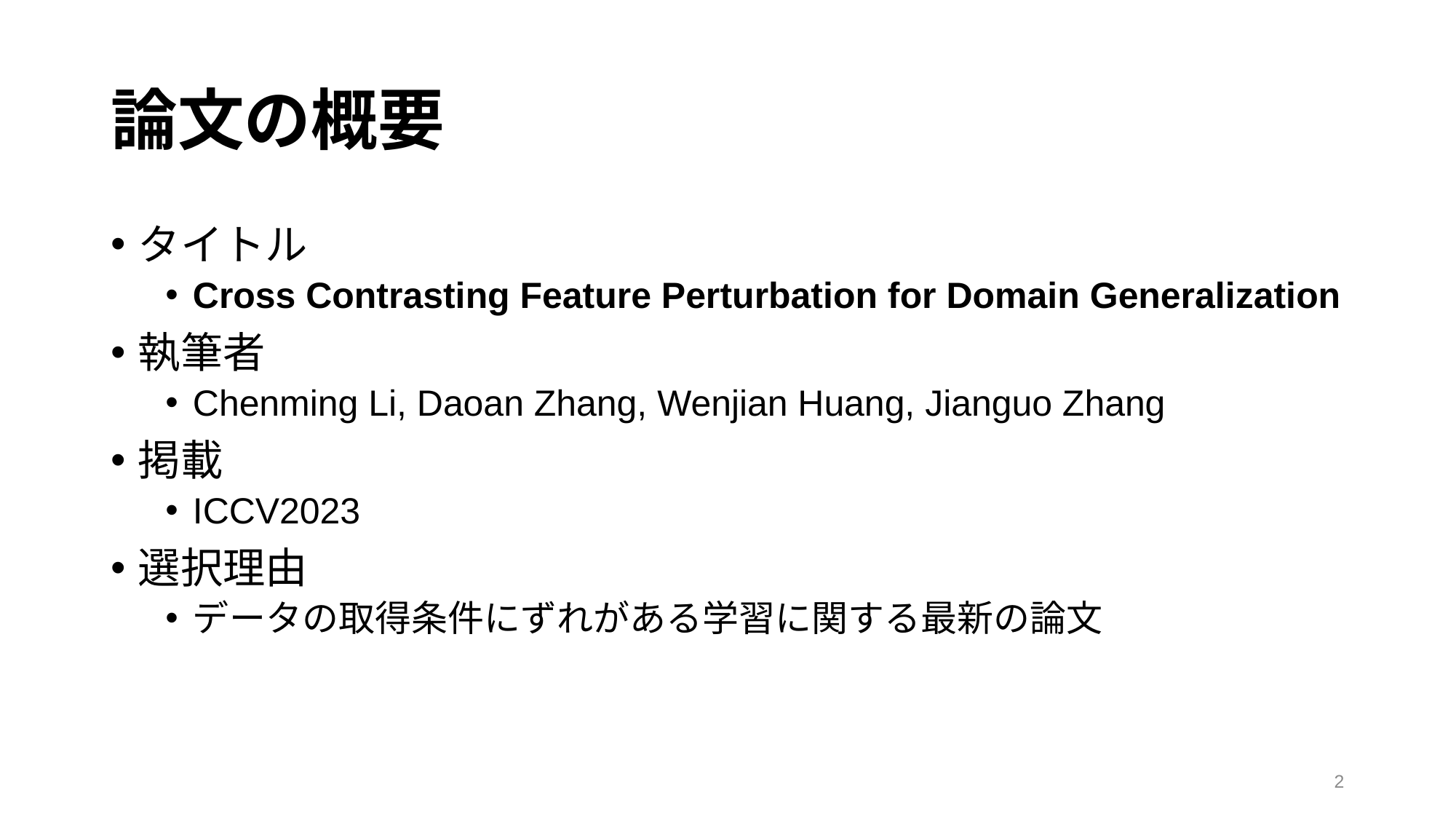

# 論文の概要
タイトル
Cross Contrasting Feature Perturbation for Domain Generalization
執筆者
Chenming Li, Daoan Zhang, Wenjian Huang, Jianguo Zhang
掲載
ICCV2023
選択理由
データの取得条件にずれがある学習に関する最新の論文
2